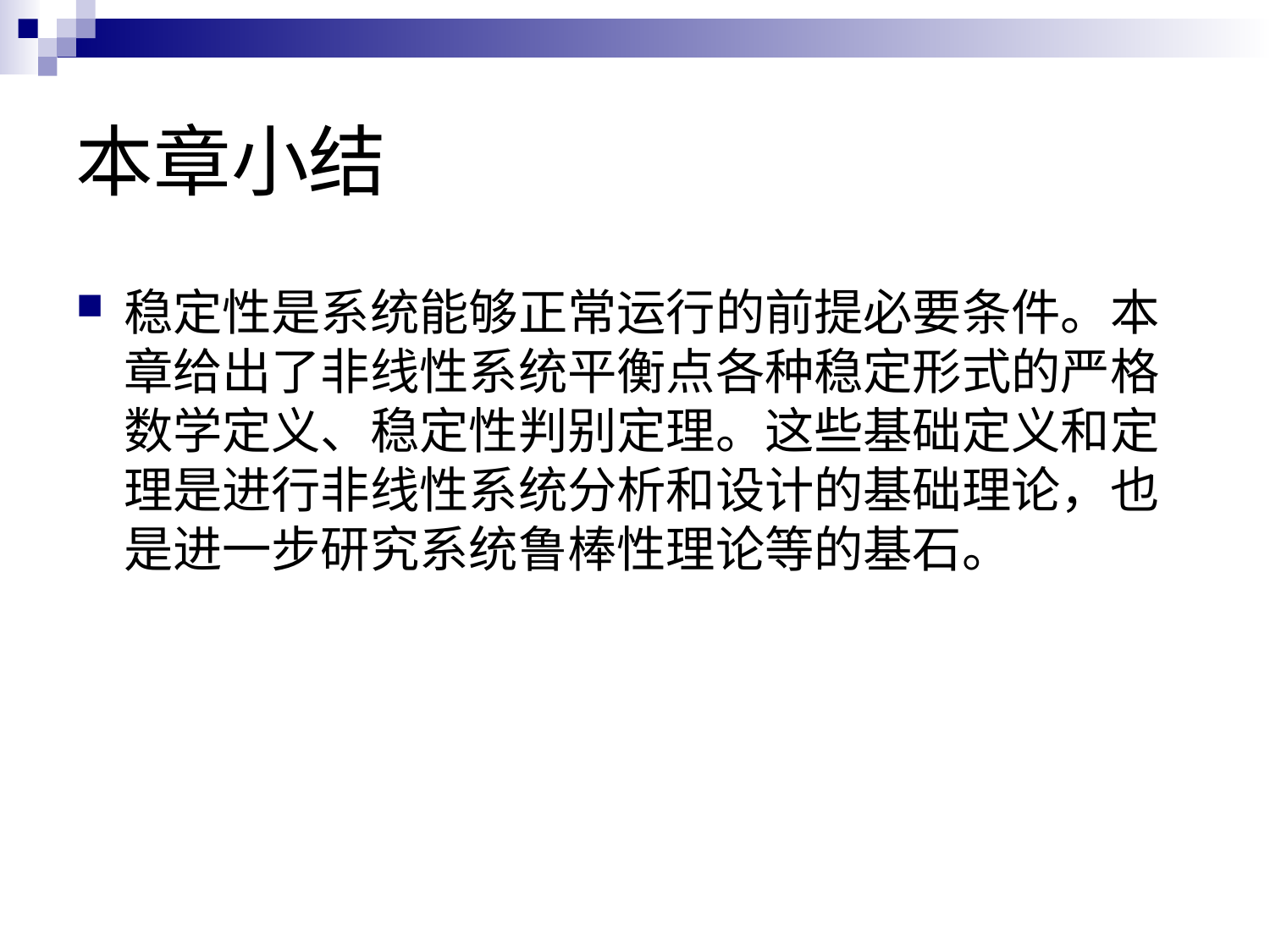

# 本章小结
稳定性是系统能够正常运行的前提必要条件。本章给出了非线性系统平衡点各种稳定形式的严格数学定义、稳定性判别定理。这些基础定义和定理是进行非线性系统分析和设计的基础理论，也是进一步研究系统鲁棒性理论等的基石。